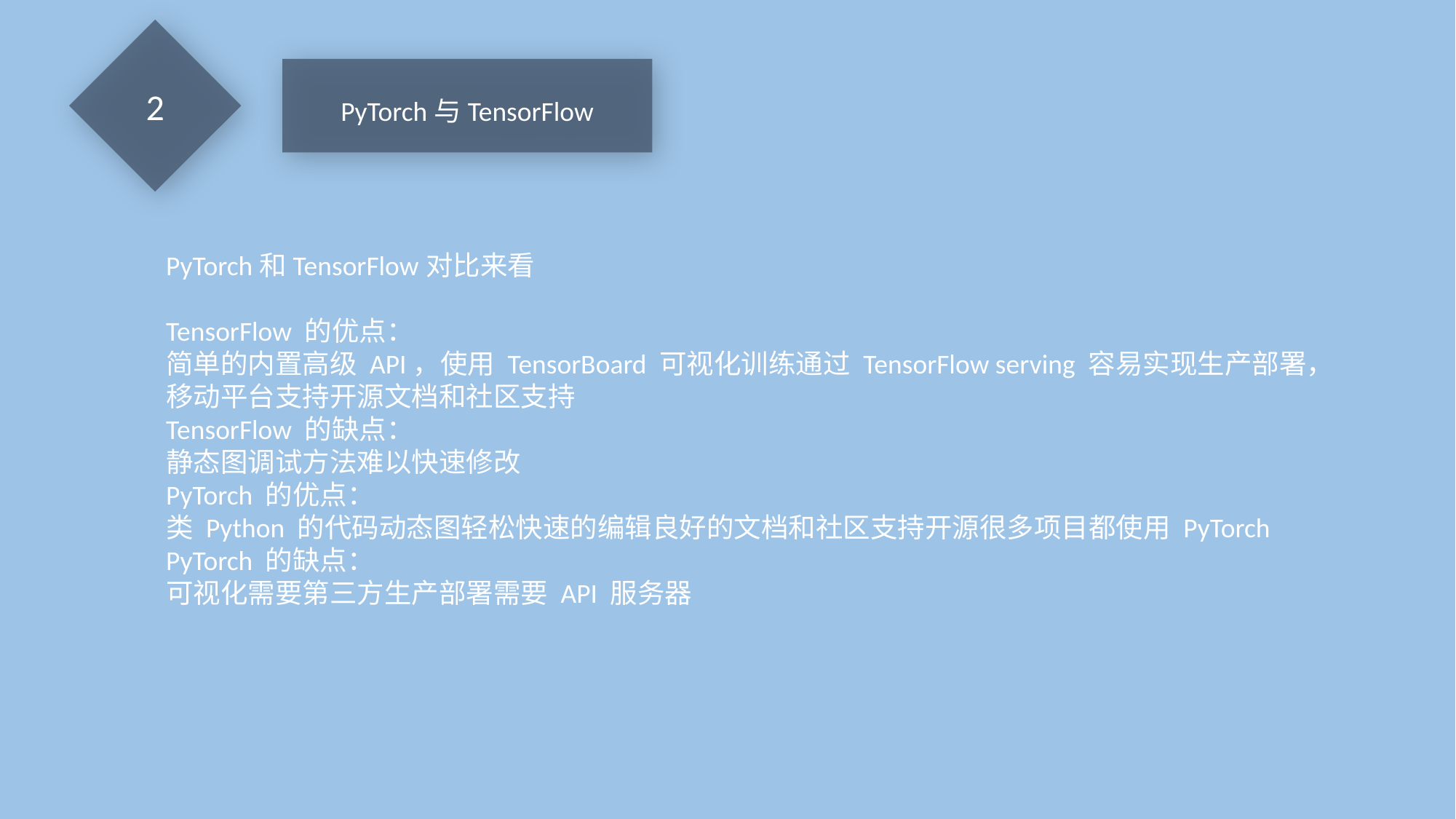

2
PyTorch与TensorFlow
PyTorch和TensorFlow对比来看

TensorFlow 的优点：
简单的内置高级 API，使用 TensorBoard 可视化训练通过 TensorFlow serving 容易实现生产部署，移动平台支持开源文档和社区支持
TensorFlow 的缺点：
静态图调试方法难以快速修改
PyTorch 的优点：
类 Python 的代码动态图轻松快速的编辑良好的文档和社区支持开源很多项目都使用 PyTorch
PyTorch 的缺点：
可视化需要第三方生产部署需要 API 服务器